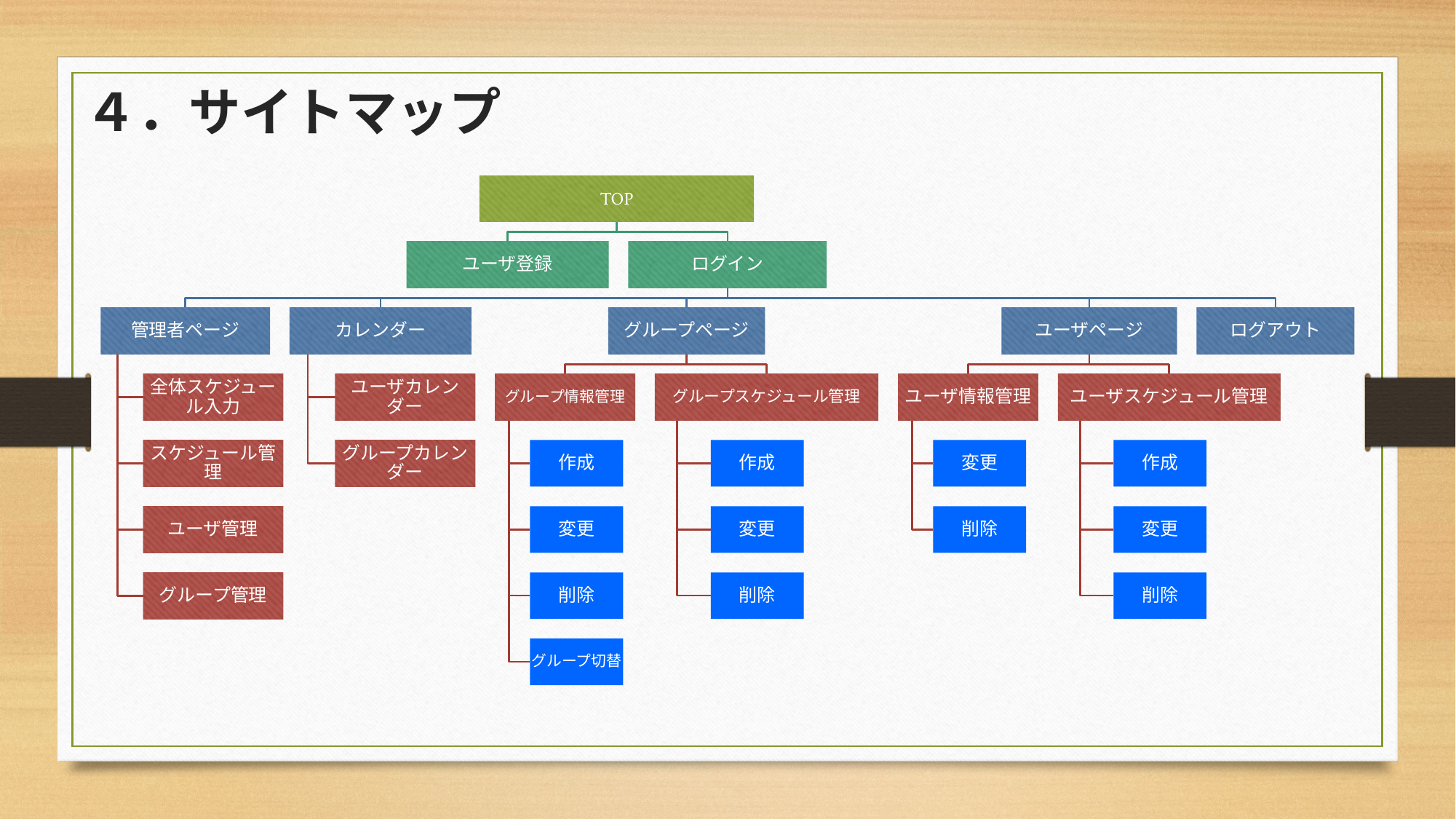

４．サイトマップ
TOP
ログイン
ログアウト
ユーザページ
ユーザスケジュール管理
作成
変更
削除
ユーザ情報管理
変更
削除
グループページ
グループスケジュール管理
作成
変更
削除
グループ情報管理
作成
変更
削除
グループ切替
カレンダー
ユーザカレンダー
グループカレンダー
管理者ページ
全体スケジュール入力
スケジュール管理
ユーザ管理
グループ管理
ユーザ登録